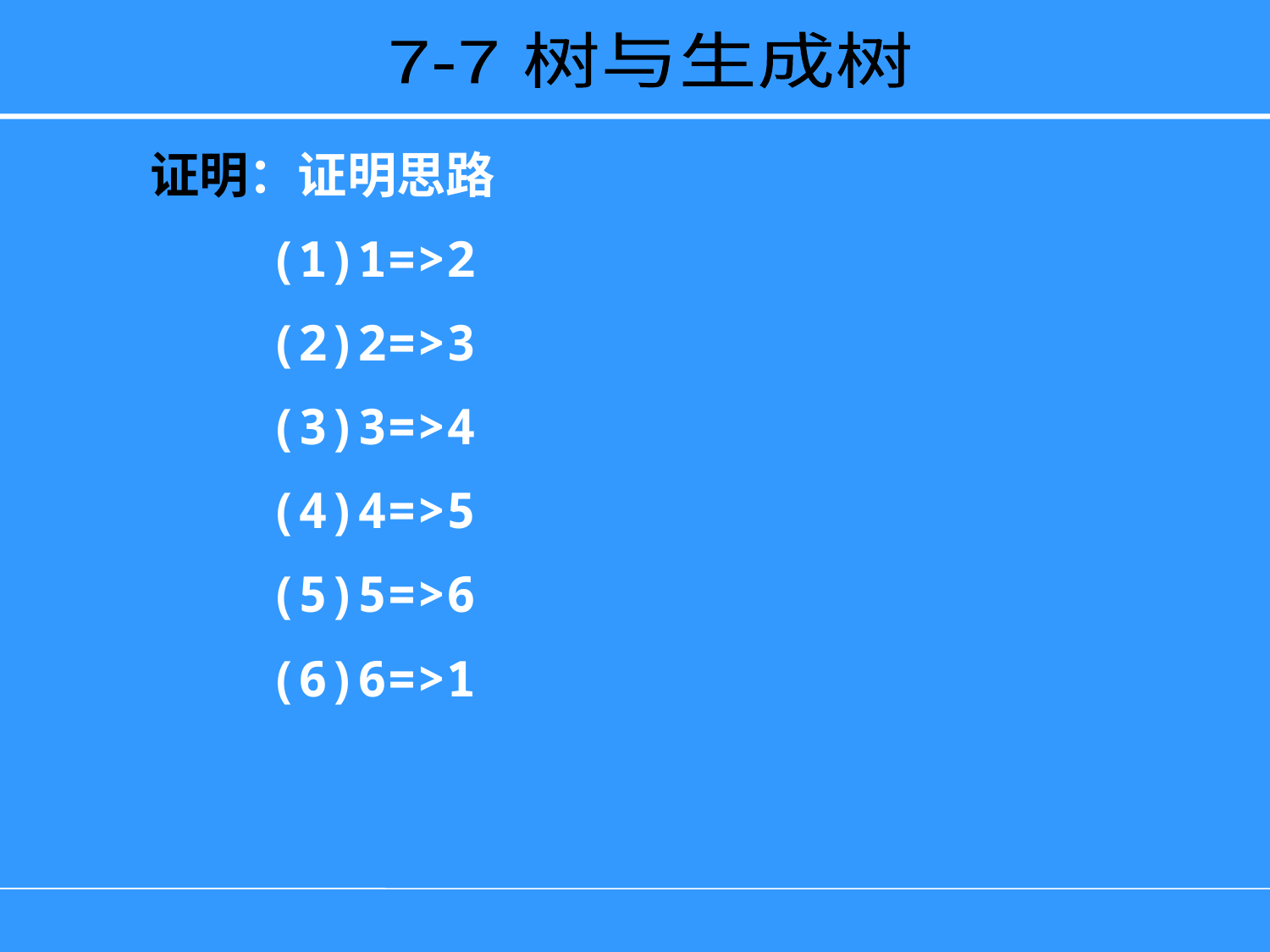

7-7 树与生成树

证明：证明思路
    (1)1=>2
    (2)2=>3
    (3)3=>4
    (4)4=>5
    (5)5=>6
    (6)6=>1